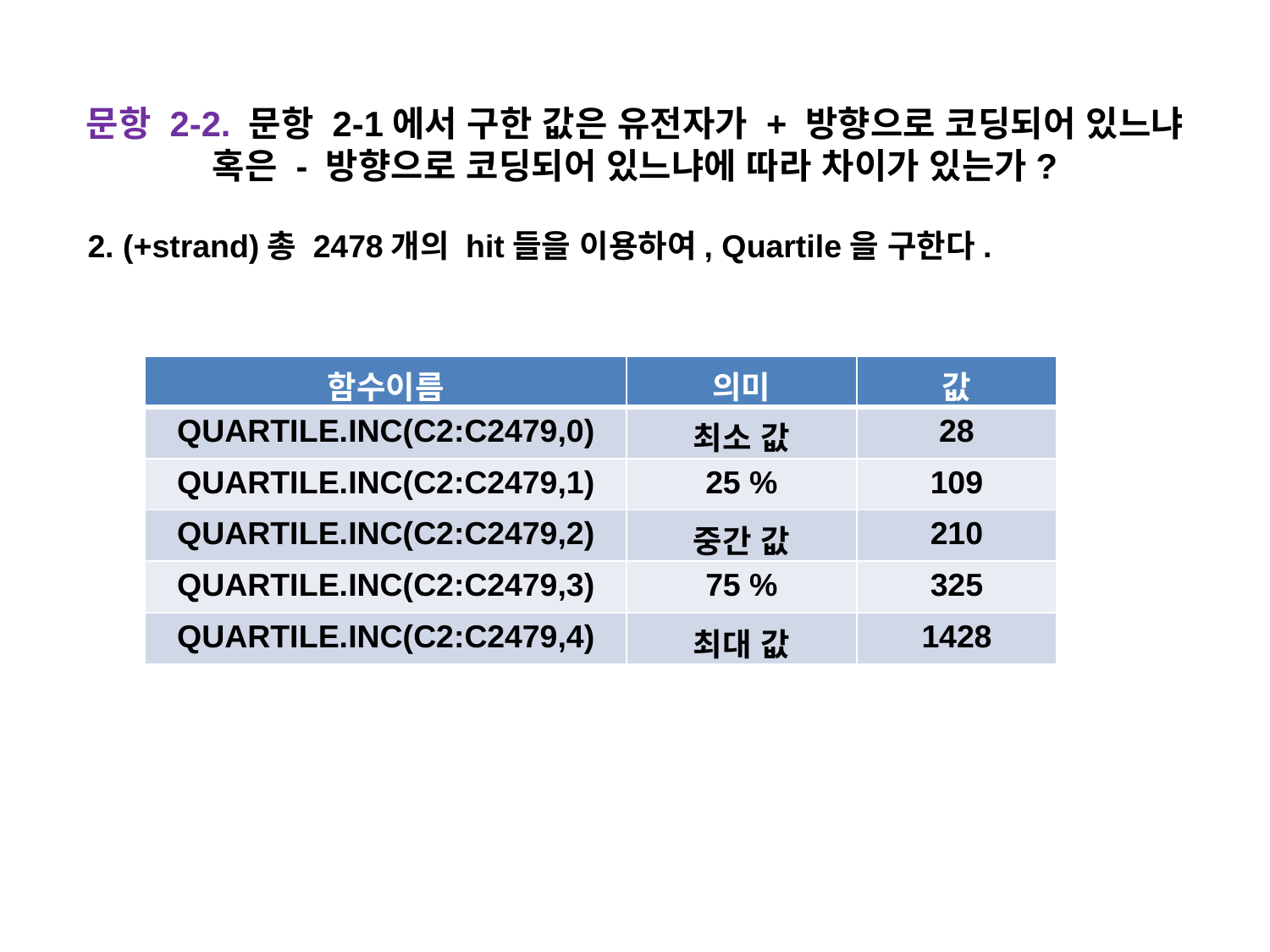

# 문항 2-2. 문항 2-1에서 구한 값은 유전자가 + 방향으로 코딩되어 있느냐 혹은 - 방향으로 코딩되어 있느냐에 따라 차이가 있는가?
2. (+strand)총 2478개의 hit들을 이용하여, Quartile을 구한다.
| 함수이름 | 의미 | 값 |
| --- | --- | --- |
| QUARTILE.INC(C2:C2479,0) | 최소 값 | 28 |
| QUARTILE.INC(C2:C2479,1) | 25 % | 109 |
| QUARTILE.INC(C2:C2479,2) | 중간 값 | 210 |
| QUARTILE.INC(C2:C2479,3) | 75 % | 325 |
| QUARTILE.INC(C2:C2479,4) | 최대 값 | 1428 |